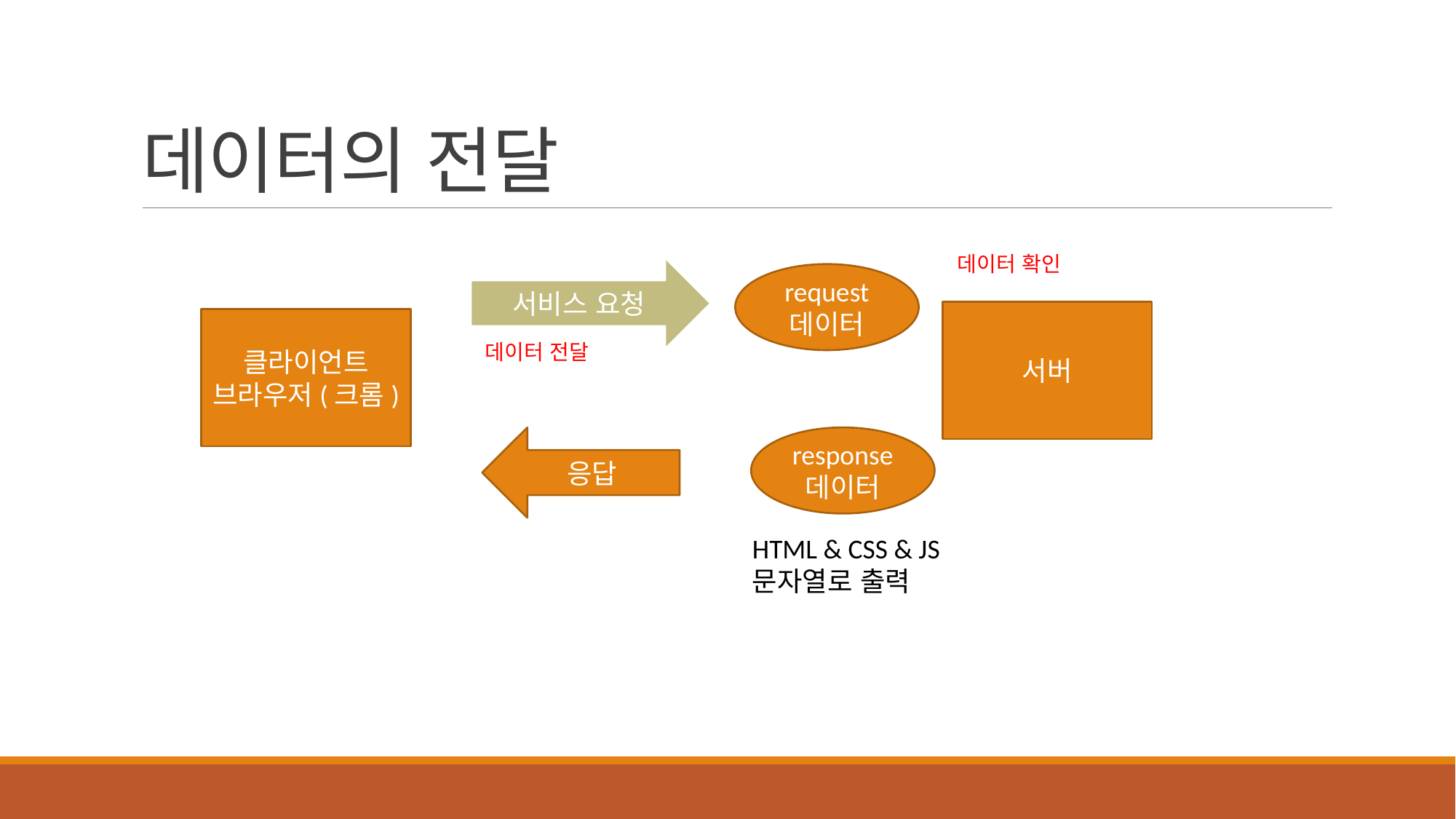

# 데이터의 전달
데이터 확인
서비스 요청
request
데이터
서버
클라이언트
브라우저(크롬)
데이터 전달
응답
response
데이터
HTML & CSS & JS
문자열로 출력